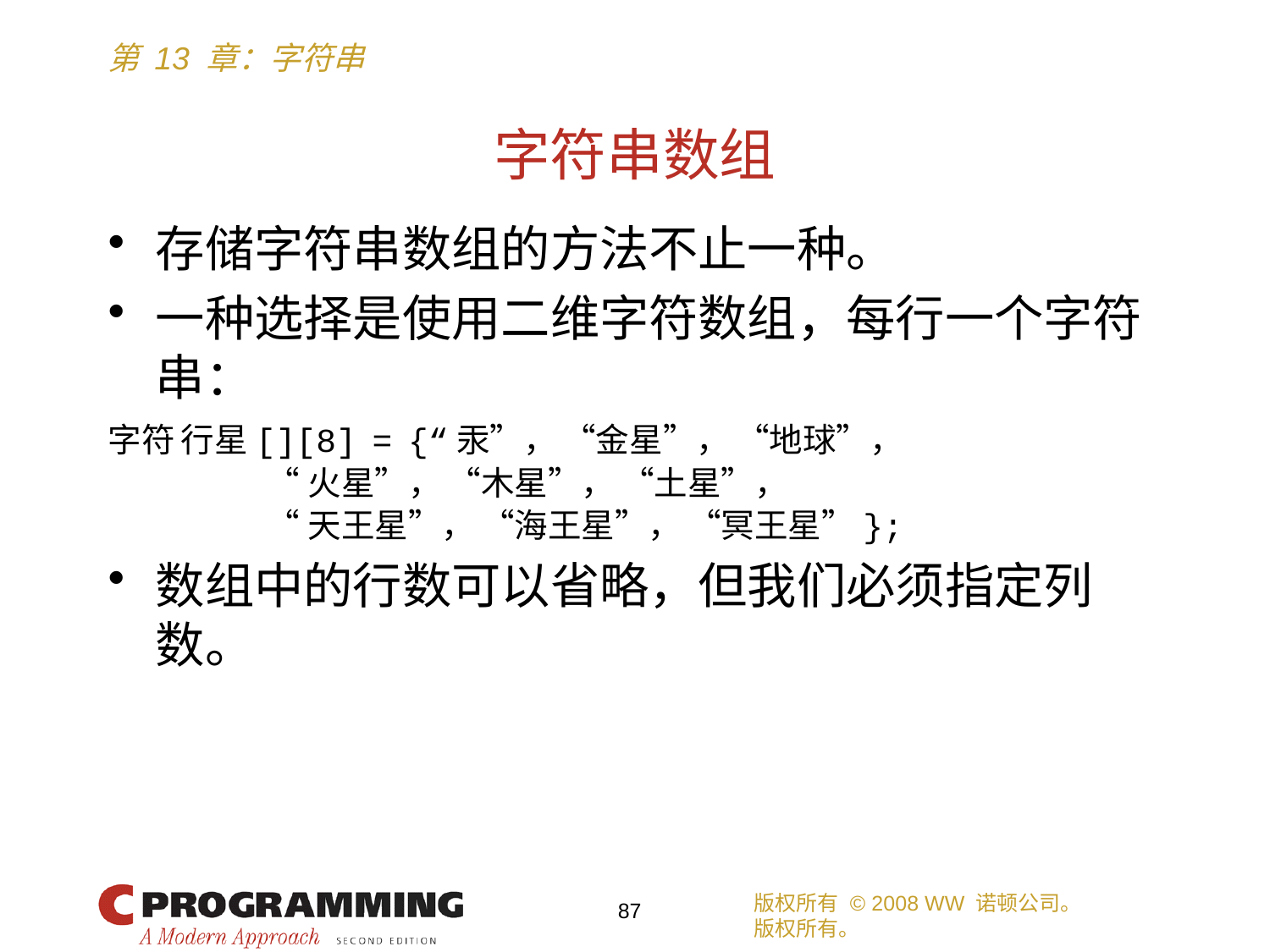

# 字符串数组
存储字符串数组的方法不止一种。
一种选择是使用二维字符数组，每行一个字符串：
字符 行星[][8] = {“汞”， “金星”， “地球”，
                      “火星”， “木星”， “土星”，
                      “天王星”， “海王星”， “冥王星”};
数组中的行数可以省略，但我们必须指定列数。
版权所有 © 2008 WW 诺顿公司。
版权所有。
87